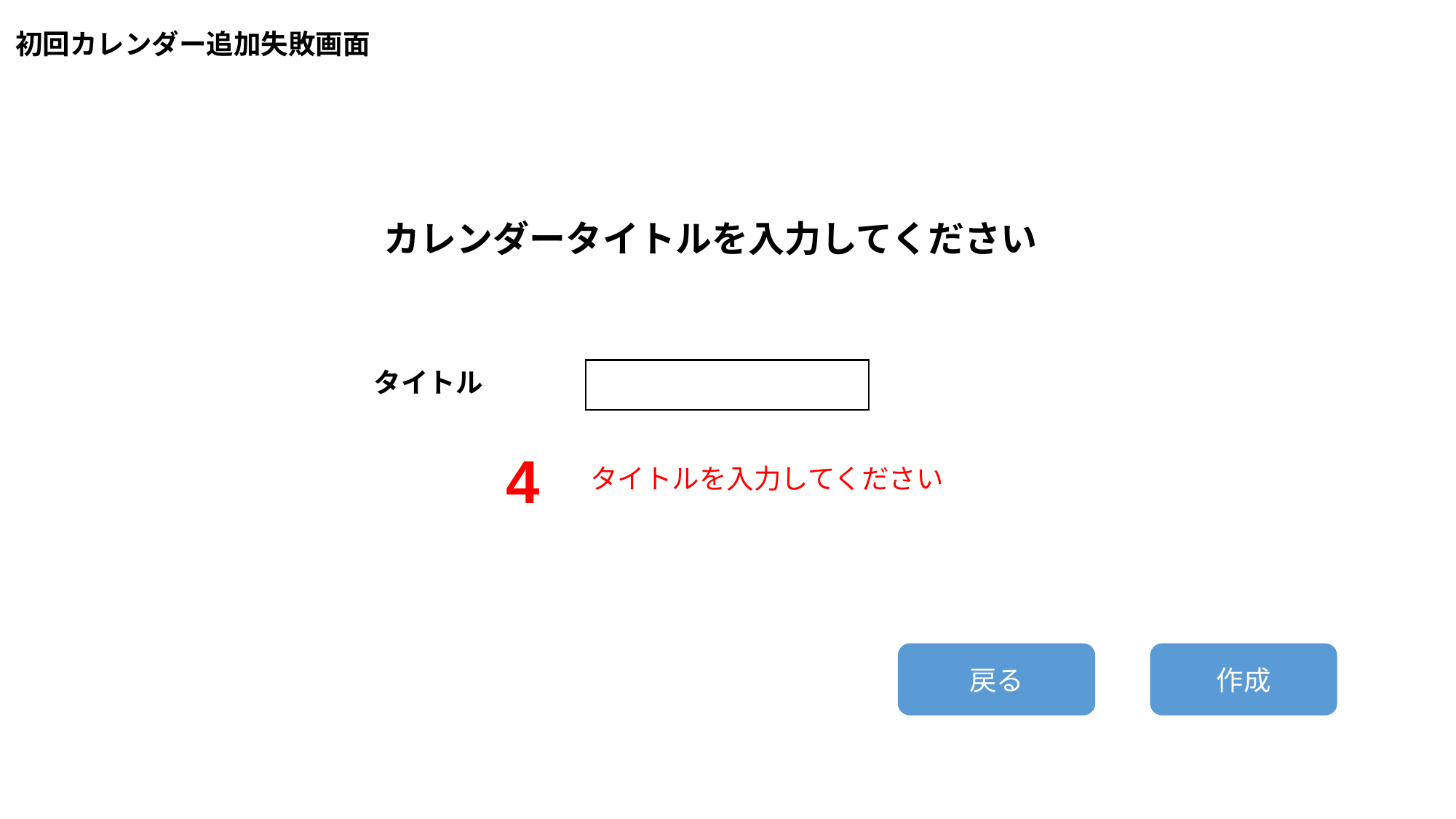

初回カレンダー追加失敗画面
カレンダータイトルを入力してください
タイトル

4
タイトルを入力してください

戻る
作成